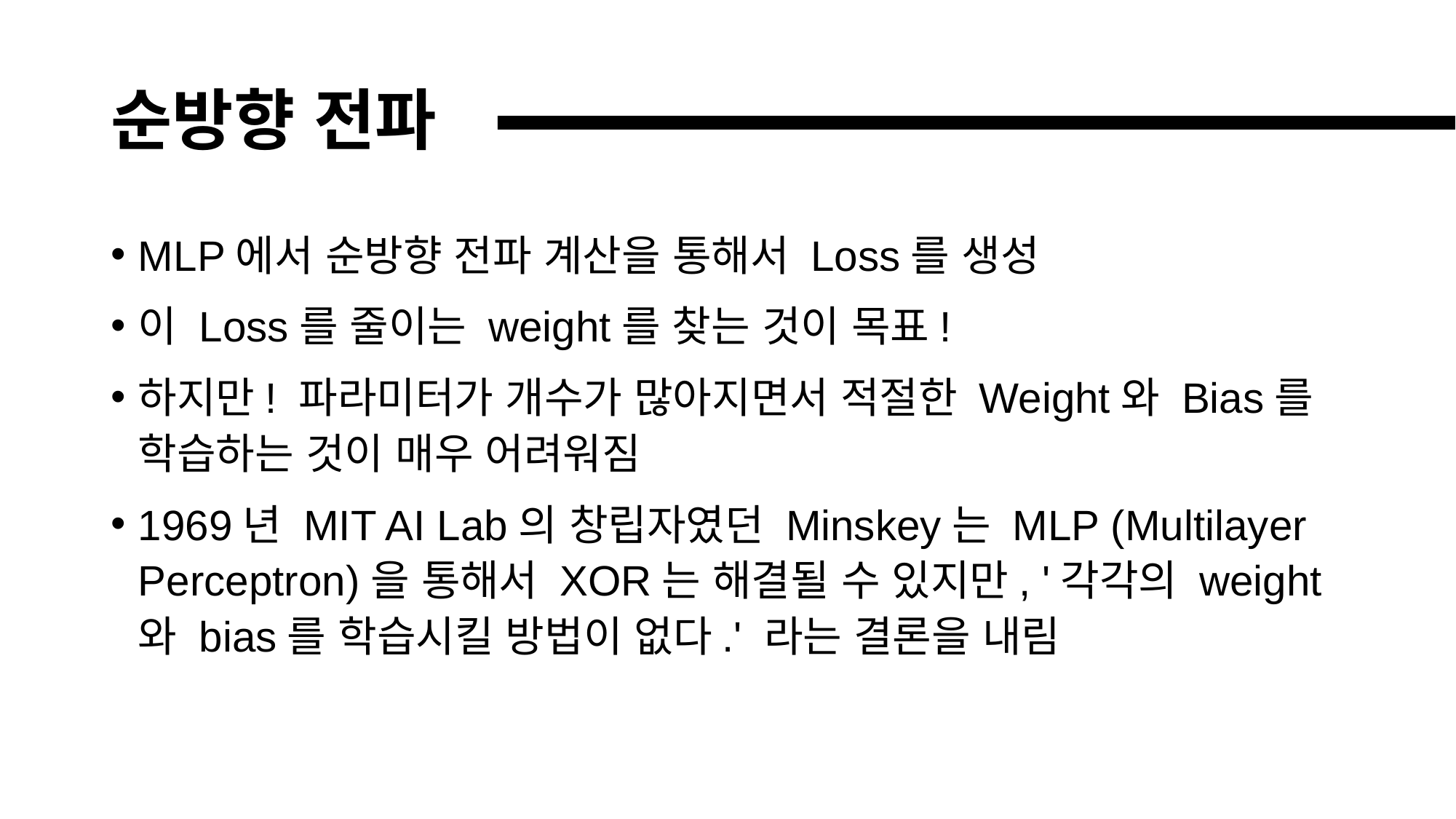

# 순방향 전파
MLP에서 순방향 전파 계산을 통해서 Loss를 생성
이 Loss를 줄이는 weight를 찾는 것이 목표!
하지만! 파라미터가 개수가 많아지면서 적절한 Weight와 Bias를 학습하는 것이 매우 어려워짐
1969년 MIT AI Lab의 창립자였던 Minskey는 MLP (Multilayer Perceptron)을 통해서 XOR는 해결될 수 있지만, '각각의 weight와 bias를 학습시킬 방법이 없다.' 라는 결론을 내림